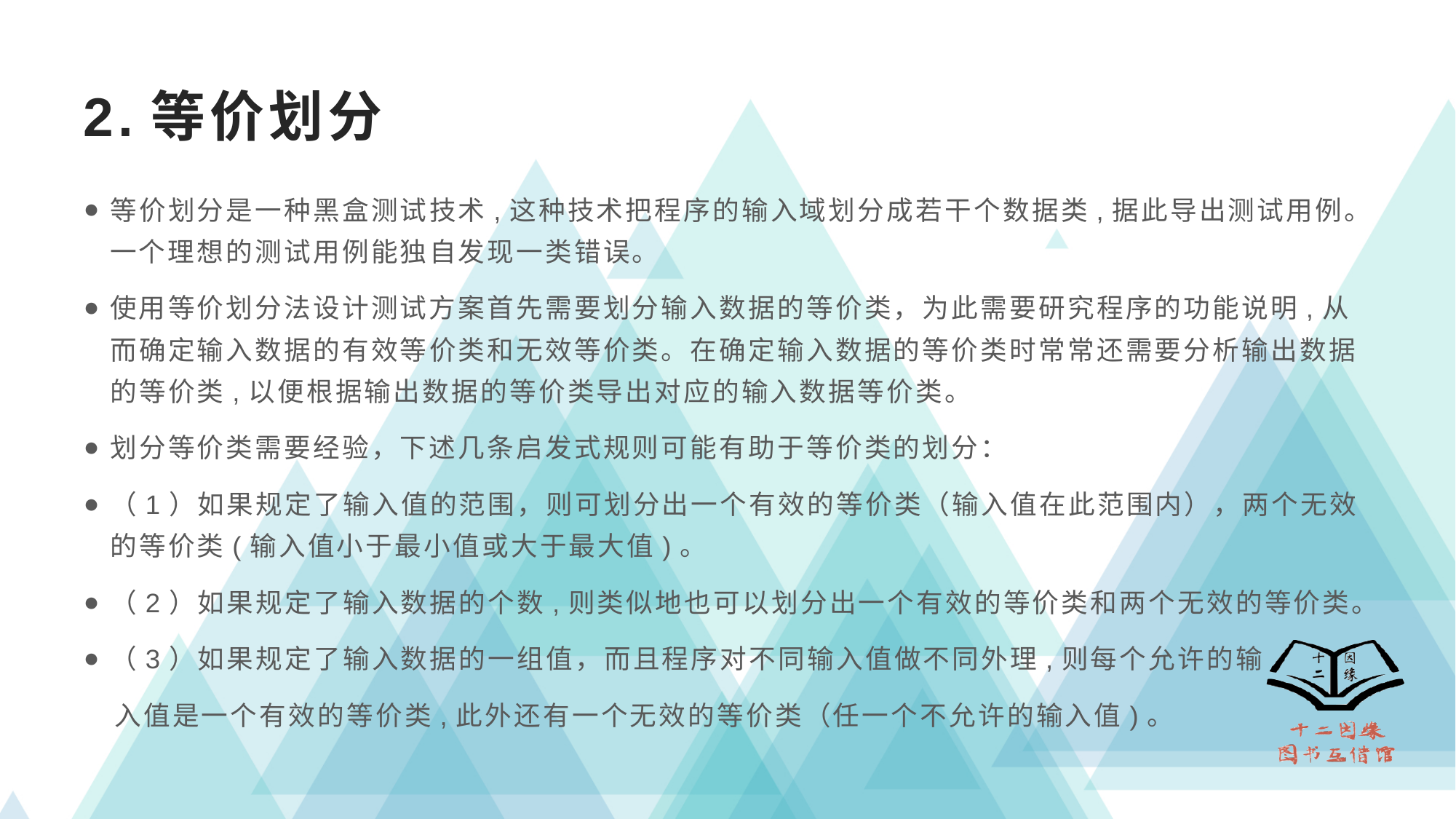

# 2.等价划分
等价划分是一种黑盒测试技术,这种技术把程序的输入域划分成若干个数据类,据此导出测试用例。一个理想的测试用例能独自发现一类错误。
使用等价划分法设计测试方案首先需要划分输入数据的等价类，为此需要研究程序的功能说明,从而确定输入数据的有效等价类和无效等价类。在确定输入数据的等价类时常常还需要分析输出数据的等价类,以便根据输出数据的等价类导出对应的输入数据等价类。
划分等价类需要经验，下述几条启发式规则可能有助于等价类的划分：
（1）如果规定了输入值的范围，则可划分出一个有效的等价类（输入值在此范围内），两个无效的等价类(输入值小于最小值或大于最大值)。
（2）如果规定了输入数据的个数,则类似地也可以划分出一个有效的等价类和两个无效的等价类。
（3）如果规定了输入数据的一组值，而且程序对不同输入值做不同外理,则每个允许的输
   入值是一个有效的等价类,此外还有一个无效的等价类（任一个不允许的输入值)。